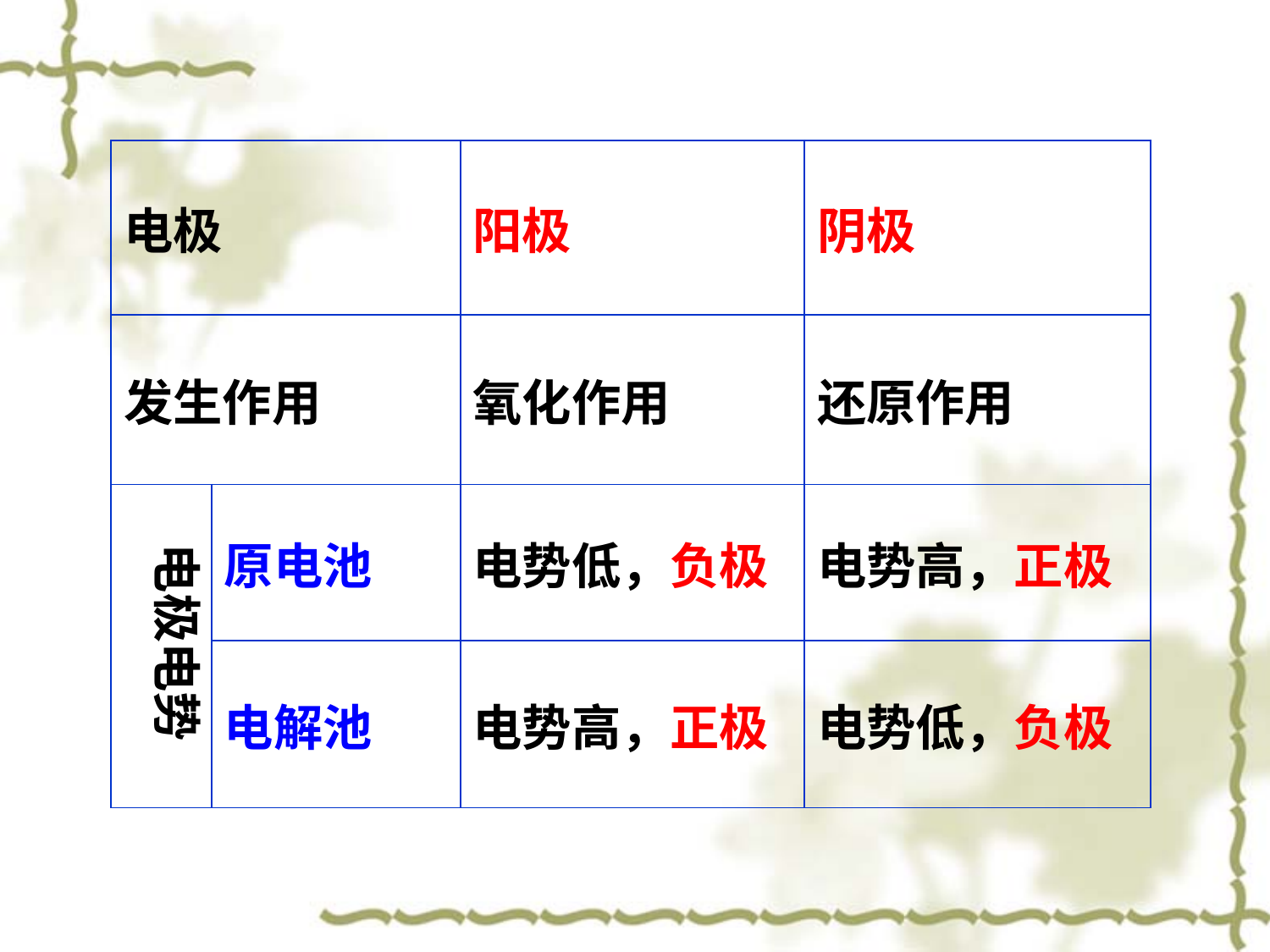

| 电极 |  | 阳极 | 阴极 |
| --- | --- | --- | --- |
| 发生作用 |  | 氧化作用 | 还原作用 |
|  | 原电池 | 电势低，负极 | 电势高，正极 |
|  | 电解池 | 电势高，正极 | 电势低，负极 |
电极电势